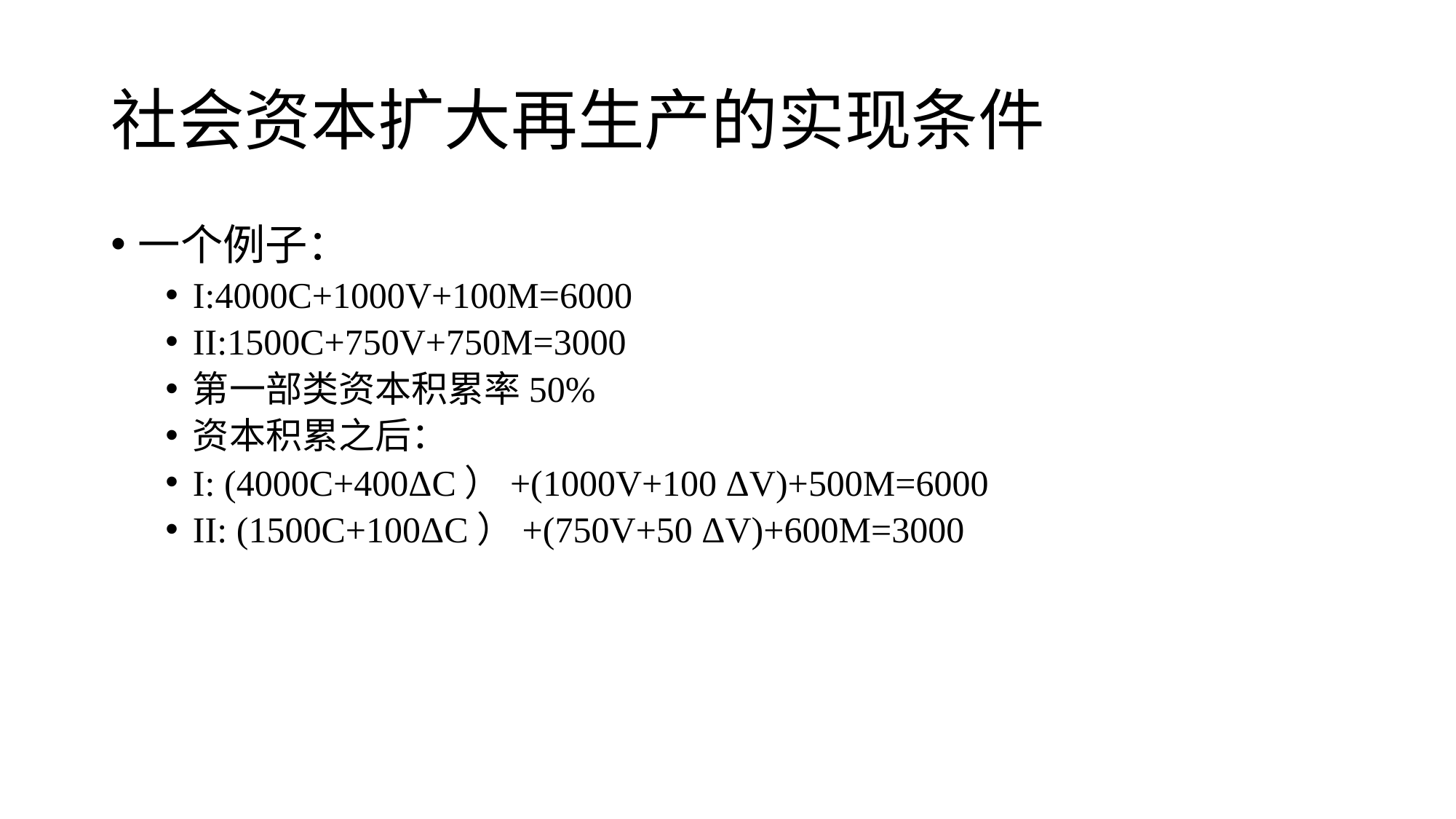

# 社会资本扩大再生产的实现条件
一个例子：
I:4000C+1000V+100M=6000
II:1500C+750V+750M=3000
第一部类资本积累率50%
资本积累之后：
I: (4000C+400ΔC）+(1000V+100 ΔV)+500M=6000
II: (1500C+100ΔC）+(750V+50 ΔV)+600M=3000